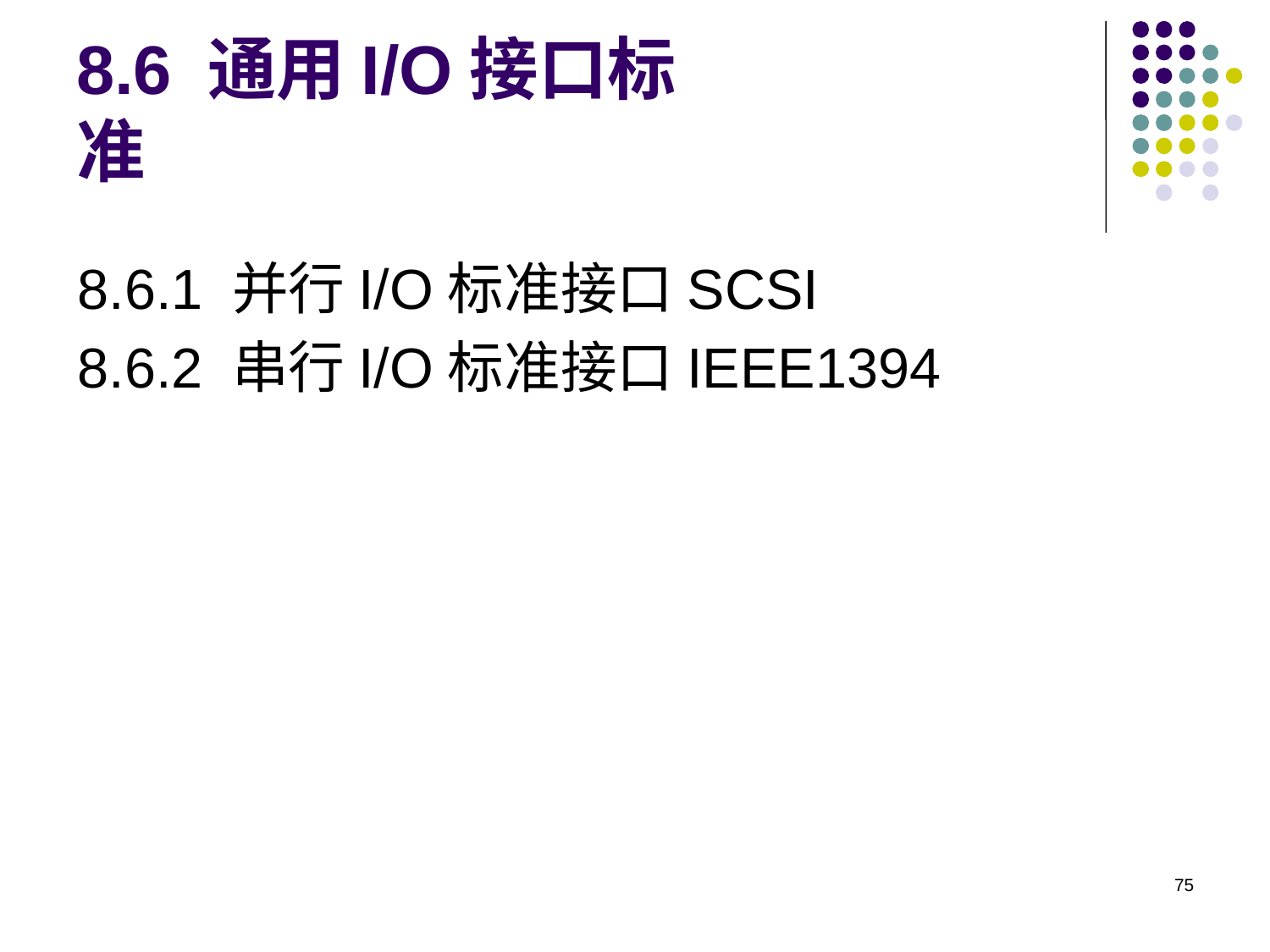

# 8.6 通用I/O接口标准
8.6.1 并行I/O标准接口SCSI
8.6.2 串行I/O标准接口IEEE1394
75